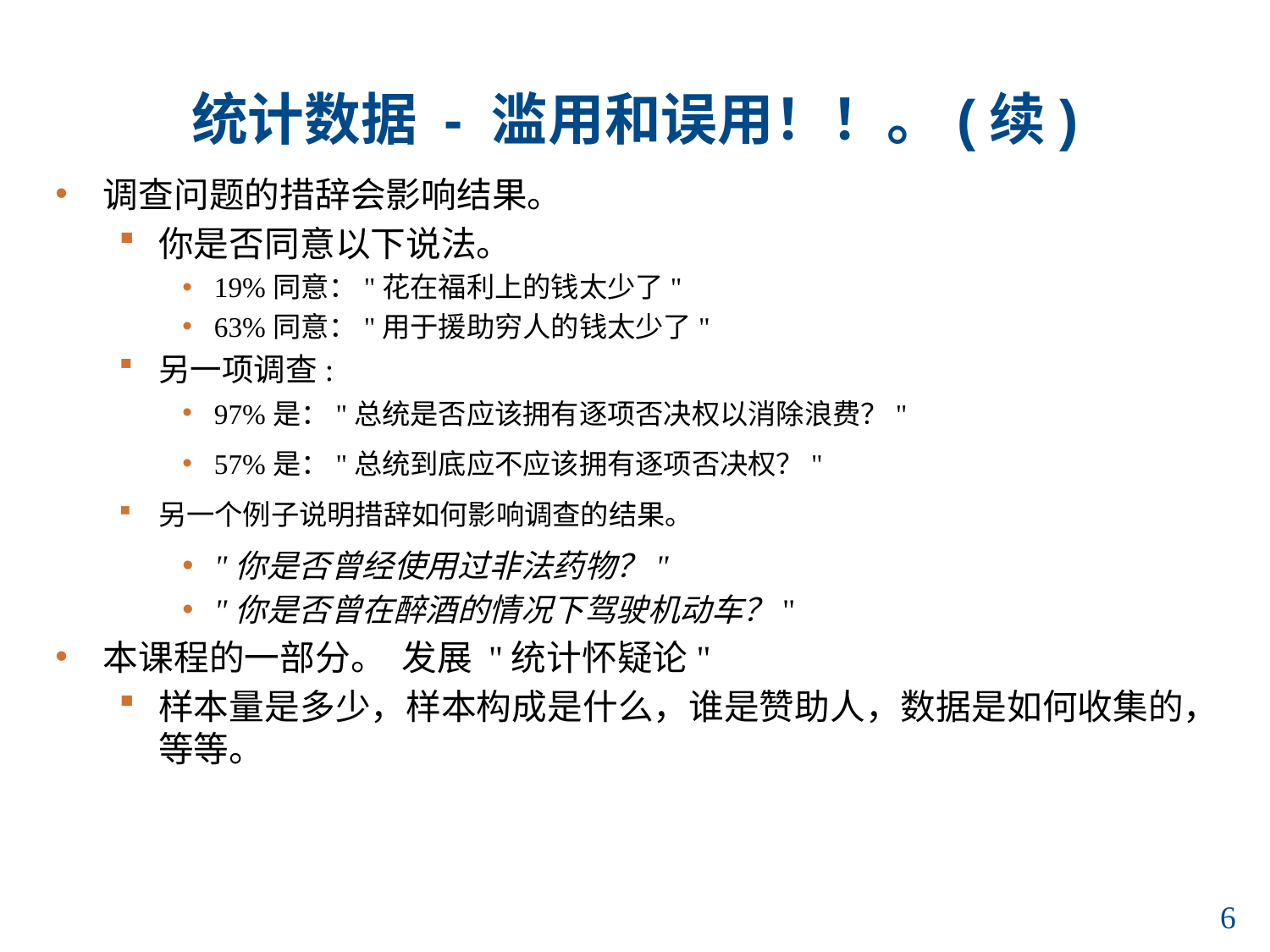

# 统计数据 - 滥用和误用！！。(续)
调查问题的措辞会影响结果。
你是否同意以下说法。
19%同意："花在福利上的钱太少了"
63%同意："用于援助穷人的钱太少了"
另一项调查:
97%是："总统是否应该拥有逐项否决权以消除浪费？"
57%是："总统到底应不应该拥有逐项否决权？"
另一个例子说明措辞如何影响调查的结果。
"你是否曾经使用过非法药物？"
"你是否曾在醉酒的情况下驾驶机动车？"
本课程的一部分。  发展 "统计怀疑论"
样本量是多少，样本构成是什么，谁是赞助人，数据是如何收集的，等等。
6